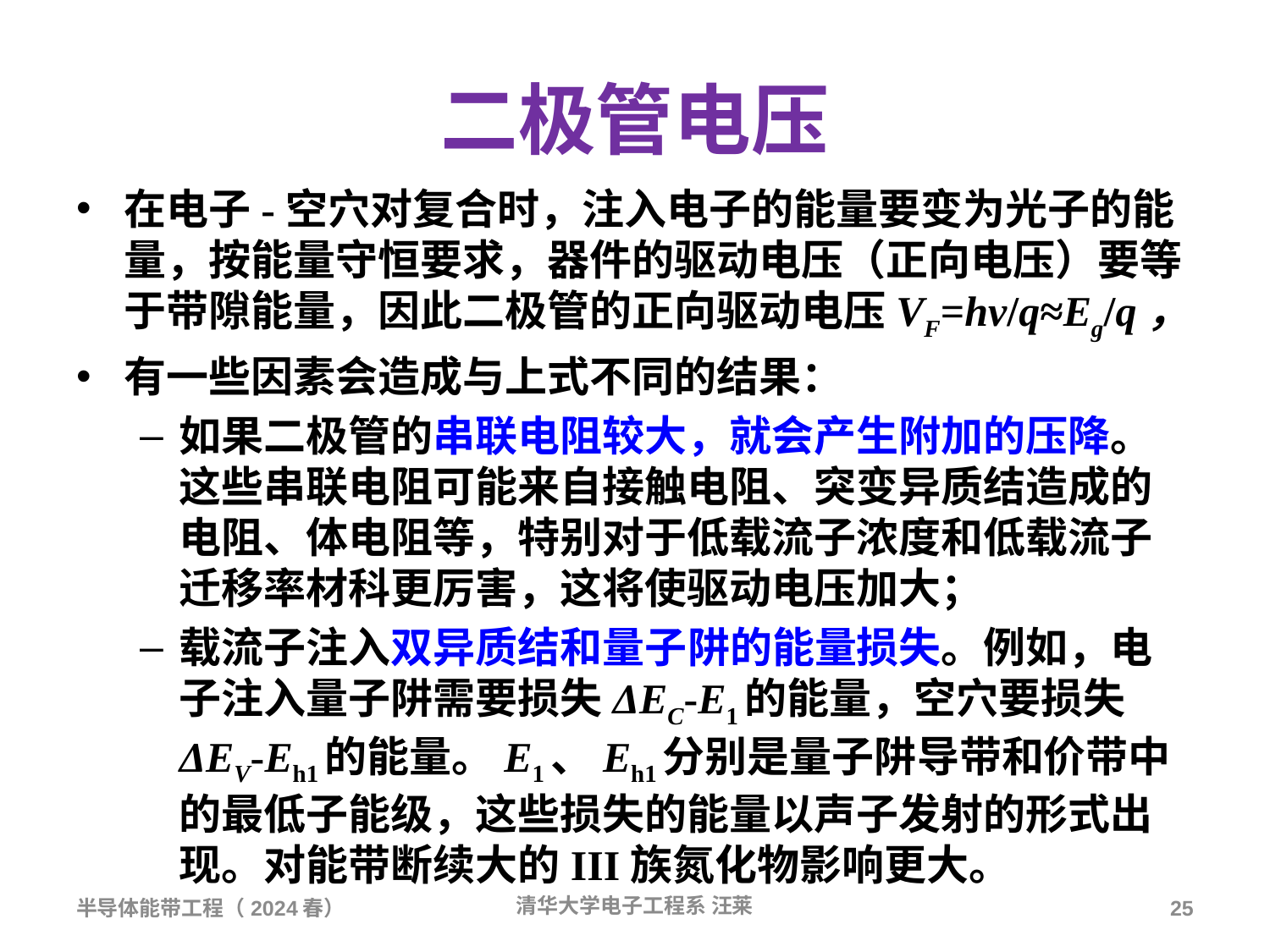

# 二极管电压
在电子-空穴对复合时，注入电子的能量要变为光子的能量，按能量守恒要求，器件的驱动电压（正向电压）要等于带隙能量，因此二极管的正向驱动电压VF=hν/q≈Eg/q，
有一些因素会造成与上式不同的结果：
如果二极管的串联电阻较大，就会产生附加的压降。这些串联电阻可能来自接触电阻、突变异质结造成的电阻、体电阻等，特别对于低载流子浓度和低载流子迁移率材科更厉害，这将使驱动电压加大；
载流子注入双异质结和量子阱的能量损失。例如，电子注入量子阱需要损失ΔEC-E1的能量，空穴要损失ΔEV-Eh1的能量。E1、Eh1分别是量子阱导带和价带中的最低子能级，这些损失的能量以声子发射的形式出现。对能带断续大的III族氮化物影响更大。
半导体能带工程（2024春）
清华大学电子工程系 汪莱
25